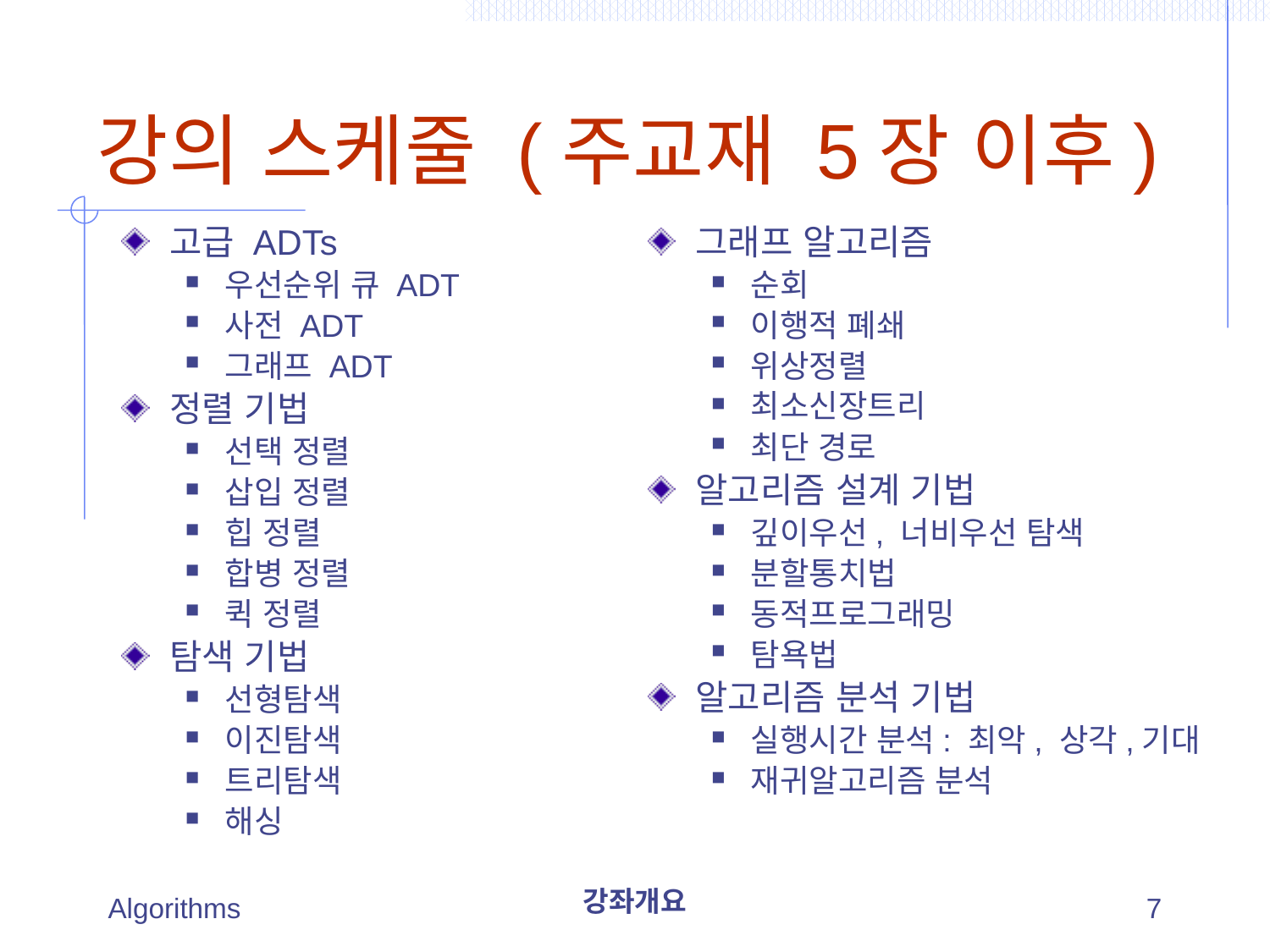

# 강의 스케줄 (주교재 5장 이후)
고급 ADTs
우선순위 큐 ADT
사전 ADT
그래프 ADT
정렬 기법
선택 정렬
삽입 정렬
힙 정렬
합병 정렬
퀵 정렬
탐색 기법
선형탐색
이진탐색
트리탐색
해싱
그래프 알고리즘
순회
이행적 폐쇄
위상정렬
최소신장트리
최단 경로
알고리즘 설계 기법
깊이우선, 너비우선 탐색
분할통치법
동적프로그래밍
탐욕법
알고리즘 분석 기법
실행시간 분석: 최악, 상각,기대
재귀알고리즘 분석
Algorithms
강좌개요
7